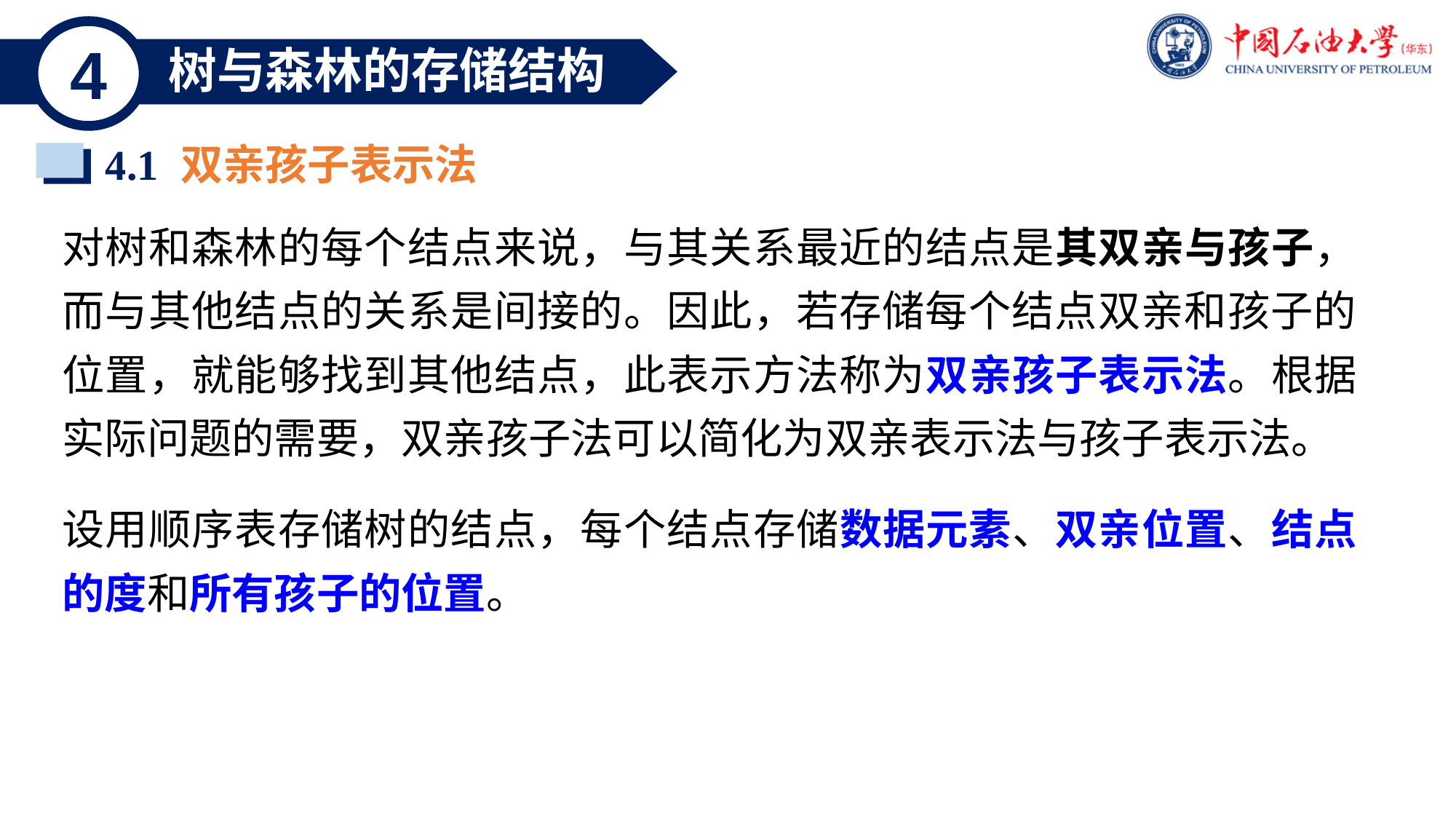

4
树与森林的存储结构
4.1 双亲孩子表示法

对树和森林的每个结点来说，与其关系最近的结点是其双亲与孩子，而与其他结点的关系是间接的。因此，若存储每个结点双亲和孩子的位置，就能够找到其他结点，此表示方法称为双亲孩子表示法。根据实际问题的需要，双亲孩子法可以简化为双亲表示法与孩子表示法。
设用顺序表存储树的结点，每个结点存储数据元素、双亲位置、结点的度和所有孩子的位置。